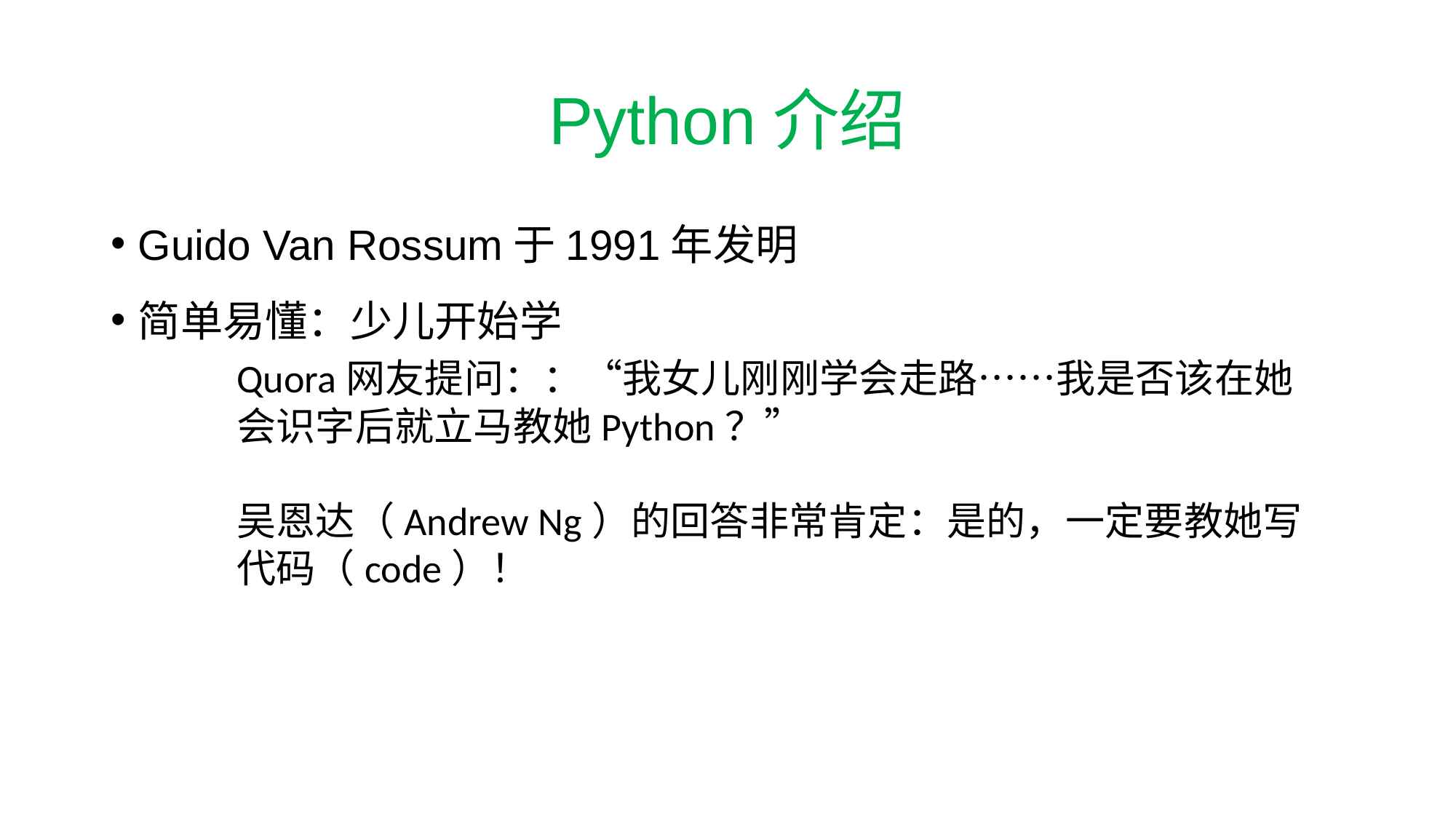

# Python介绍
Guido Van Rossum于1991年发明
简单易懂：少儿开始学

Quora网友提问：：“我女儿刚刚学会走路……我是否该在她会识字后就立马教她Python？”

吴恩达（Andrew Ng）的回答非常肯定：是的，一定要教她写代码（code）！